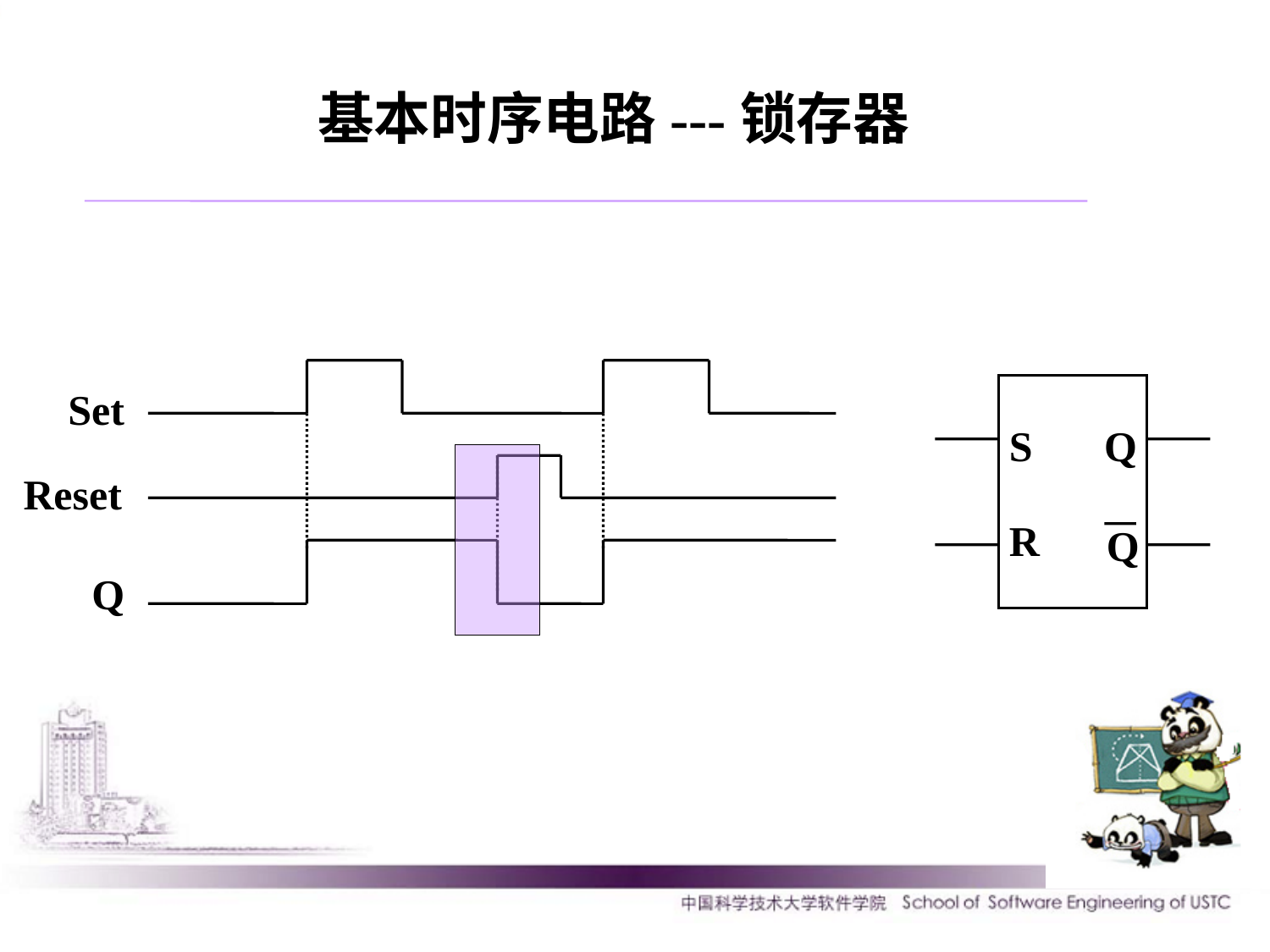

基本时序电路---锁存器

Set

Q

Reset

S
Q
R
Q